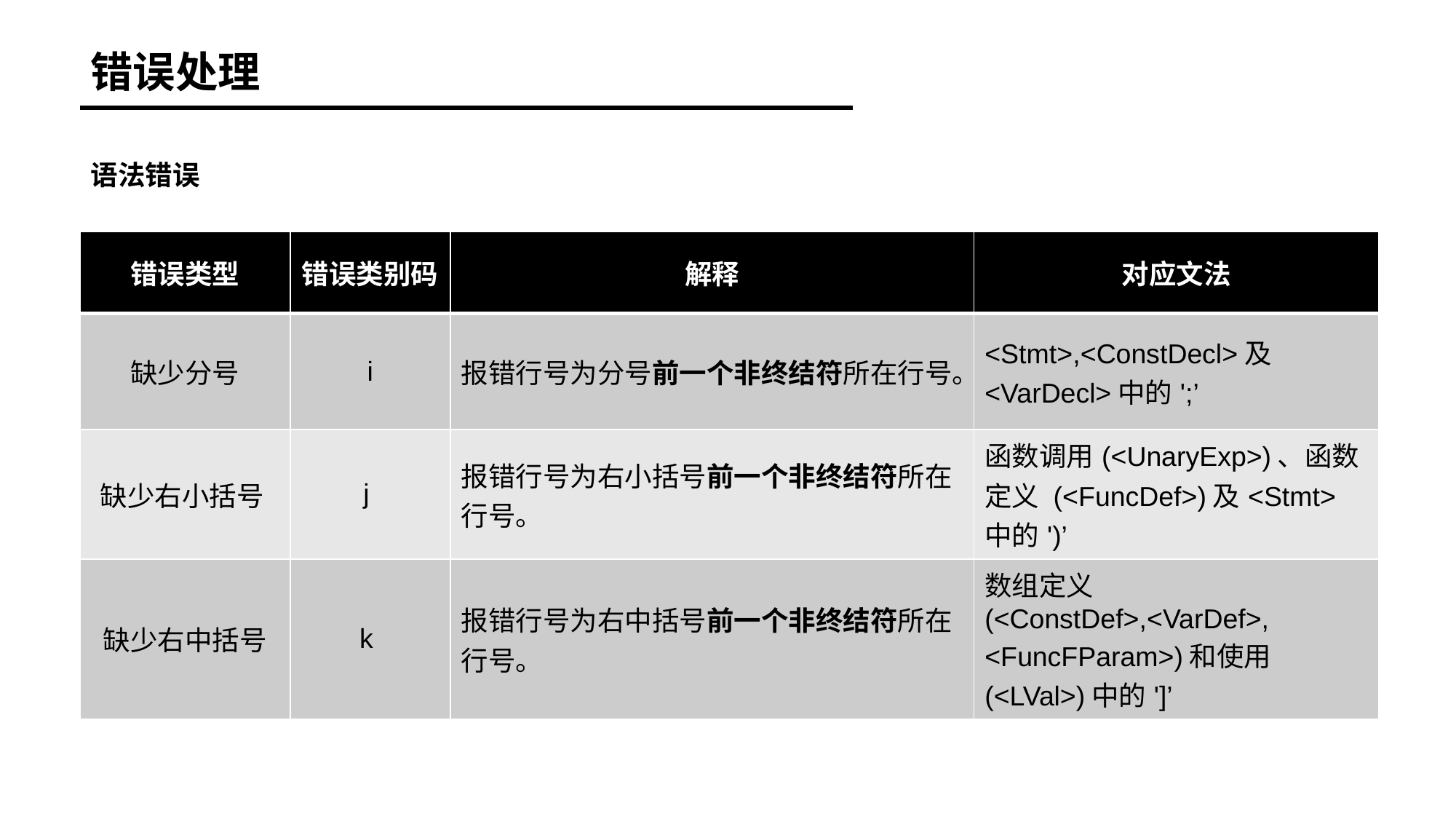

错误处理
语法错误
| 错误类型 | 错误类别码 | 解释 | 对应文法 |
| --- | --- | --- | --- |
| 缺少分号 | i | 报错行号为分号前一个非终结符所在行号。 | <Stmt>,<ConstDecl>及<VarDecl>中的';’ |
| 缺少右小括号 | j | 报错行号为右小括号前一个非终结符所在行号。 | 函数调用(<UnaryExp>)、函数定义 (<FuncDef>)及<Stmt>中的')’ |
| 缺少右中括号 | k | 报错行号为右中括号前一个非终结符所在行号。 | 数组定义(<ConstDef>,<VarDef>, <FuncFParam>)和使用(<LVal>)中的']’ |